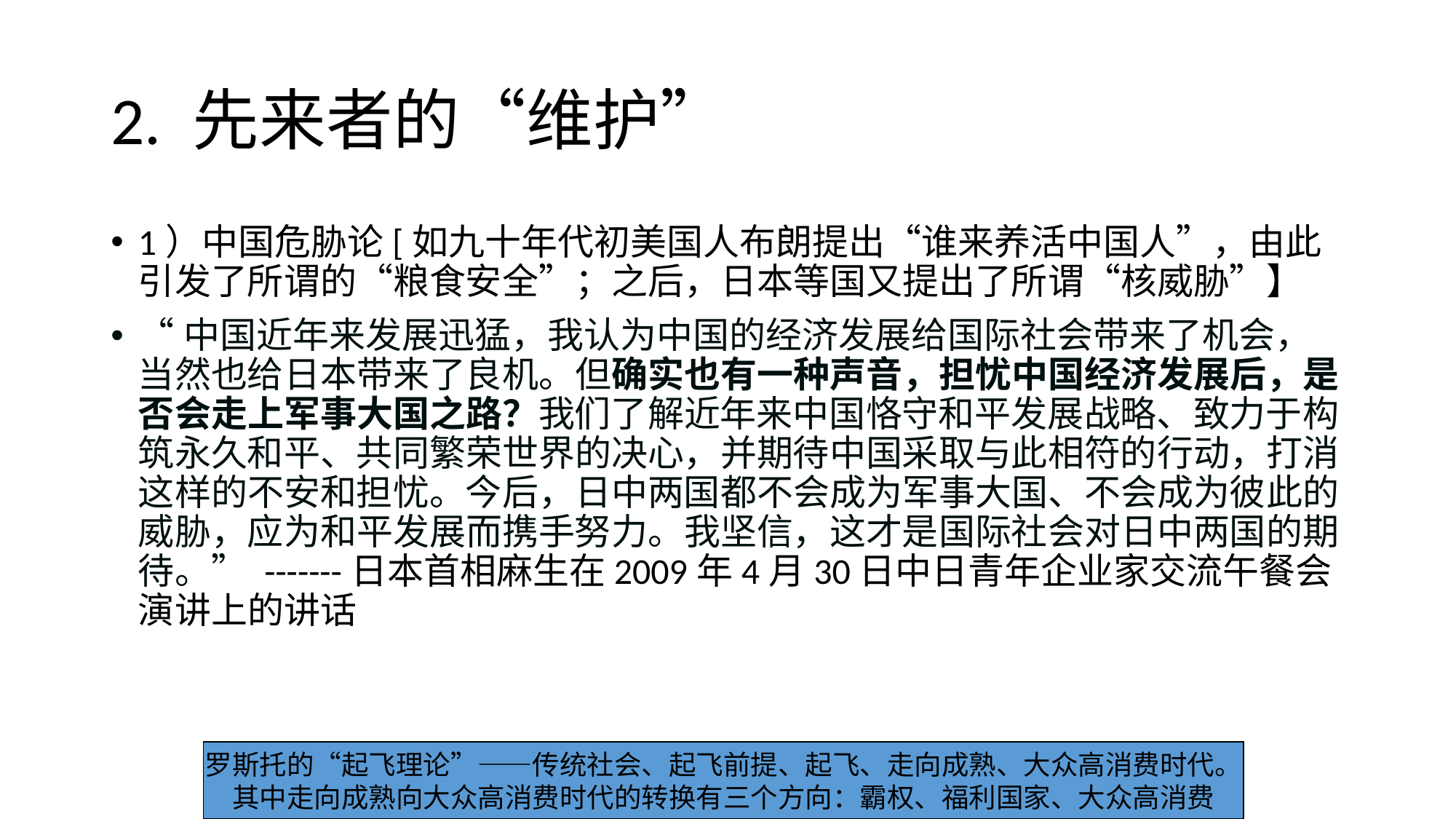

# 2. 先来者的“维护”
1）中国危胁论[如九十年代初美国人布朗提出“谁来养活中国人”，由此引发了所谓的“粮食安全”；之后，日本等国又提出了所谓“核威胁”】
“中国近年来发展迅猛，我认为中国的经济发展给国际社会带来了机会，当然也给日本带来了良机。但确实也有一种声音，担忧中国经济发展后，是否会走上军事大国之路？我们了解近年来中国恪守和平发展战略、致力于构筑永久和平、共同繁荣世界的决心，并期待中国采取与此相符的行动，打消这样的不安和担忧。今后，日中两国都不会成为军事大国、不会成为彼此的威胁，应为和平发展而携手努力。我坚信，这才是国际社会对日中两国的期待。” -------日本首相麻生在2009年4月30日中日青年企业家交流午餐会演讲上的讲话

罗斯托的“起飞理论”——传统社会、起飞前提、起飞、走向成熟、大众高消费时代。
其中走向成熟向大众高消费时代的转换有三个方向：霸权、福利国家、大众高消费